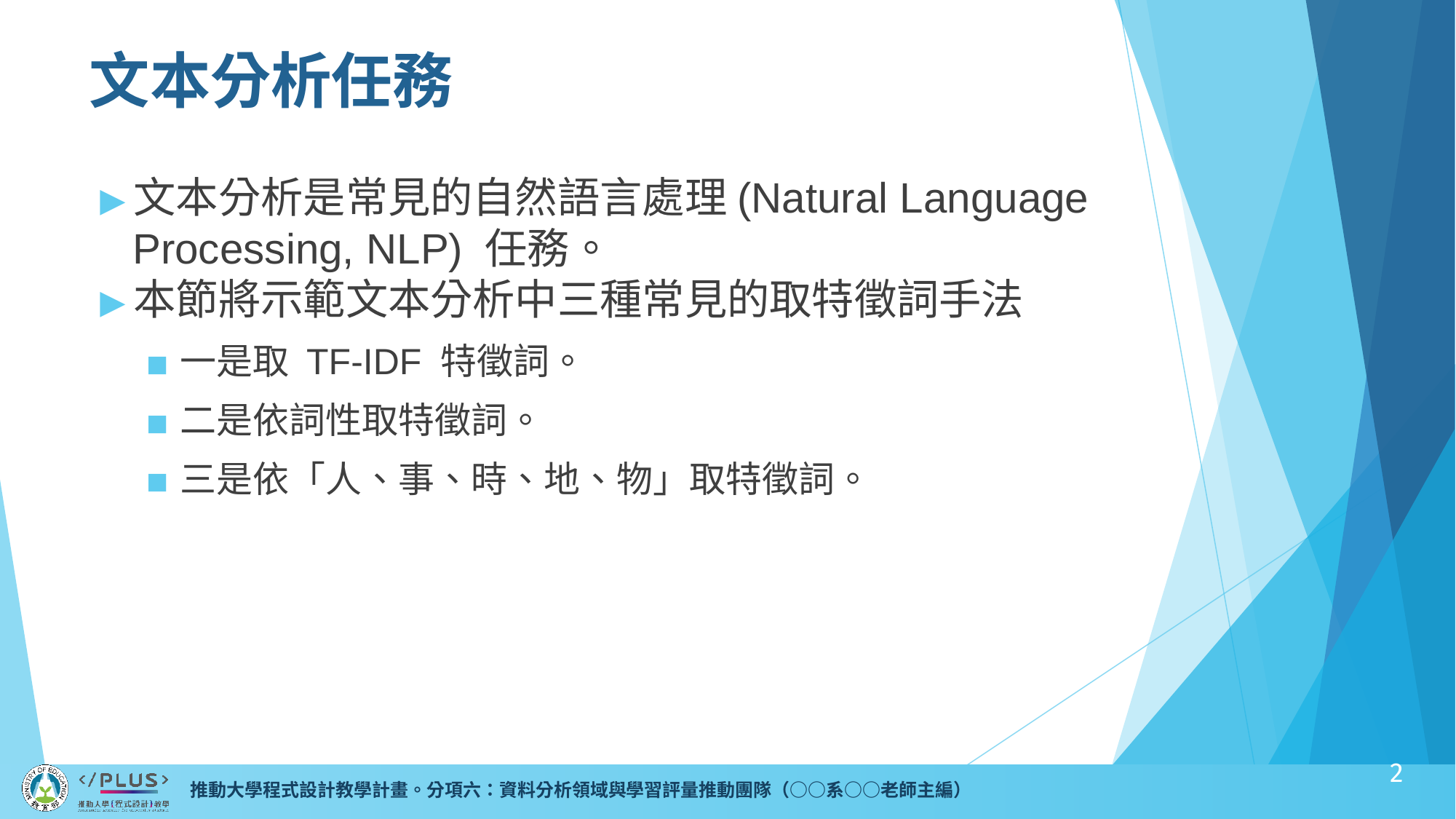

# 文本分析任務
文本分析是常見的自然語言處理(Natural Language Processing, NLP) 任務。
本節將示範文本分析中三種常見的取特徵詞手法
一是取 TF-IDF 特徵詞。
二是依詞性取特徵詞。
三是依「人、事、時、地、物」取特徵詞。

2